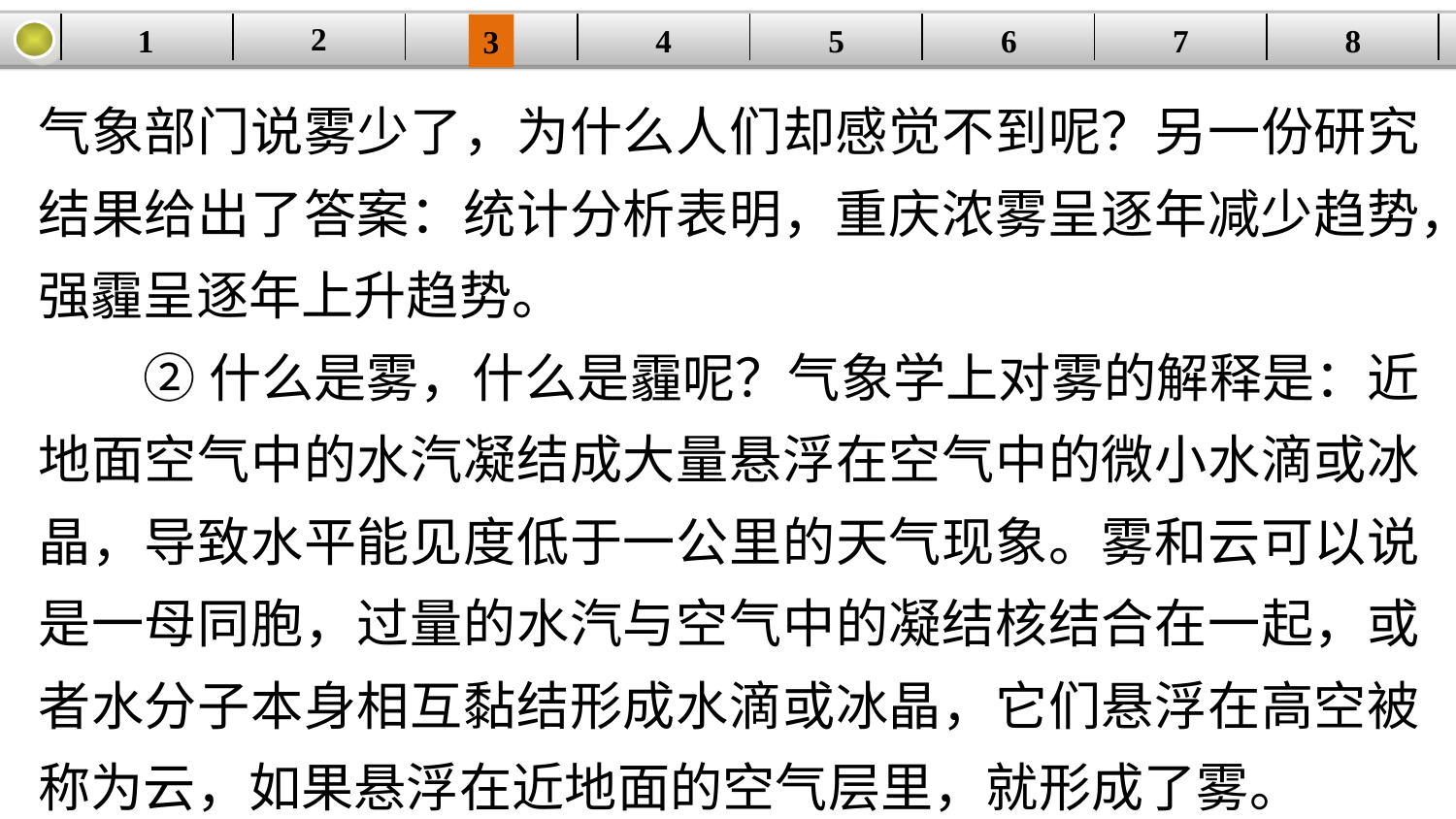

2
1
8
7
6
|  |  |  |  |  |  |  |  |
| --- | --- | --- | --- | --- | --- | --- | --- |
5
4
3

气象部门说雾少了，为什么人们却感觉不到呢？另一份研究结果给出了答案：统计分析表明，重庆浓雾呈逐年减少趋势，强霾呈逐年上升趋势。
②什么是雾，什么是霾呢？气象学上对雾的解释是：近地面空气中的水汽凝结成大量悬浮在空气中的微小水滴或冰晶，导致水平能见度低于一公里的天气现象。雾和云可以说是一母同胞，过量的水汽与空气中的凝结核结合在一起，或者水分子本身相互黏结形成水滴或冰晶，它们悬浮在高空被称为云，如果悬浮在近地面的空气层里，就形成了雾。